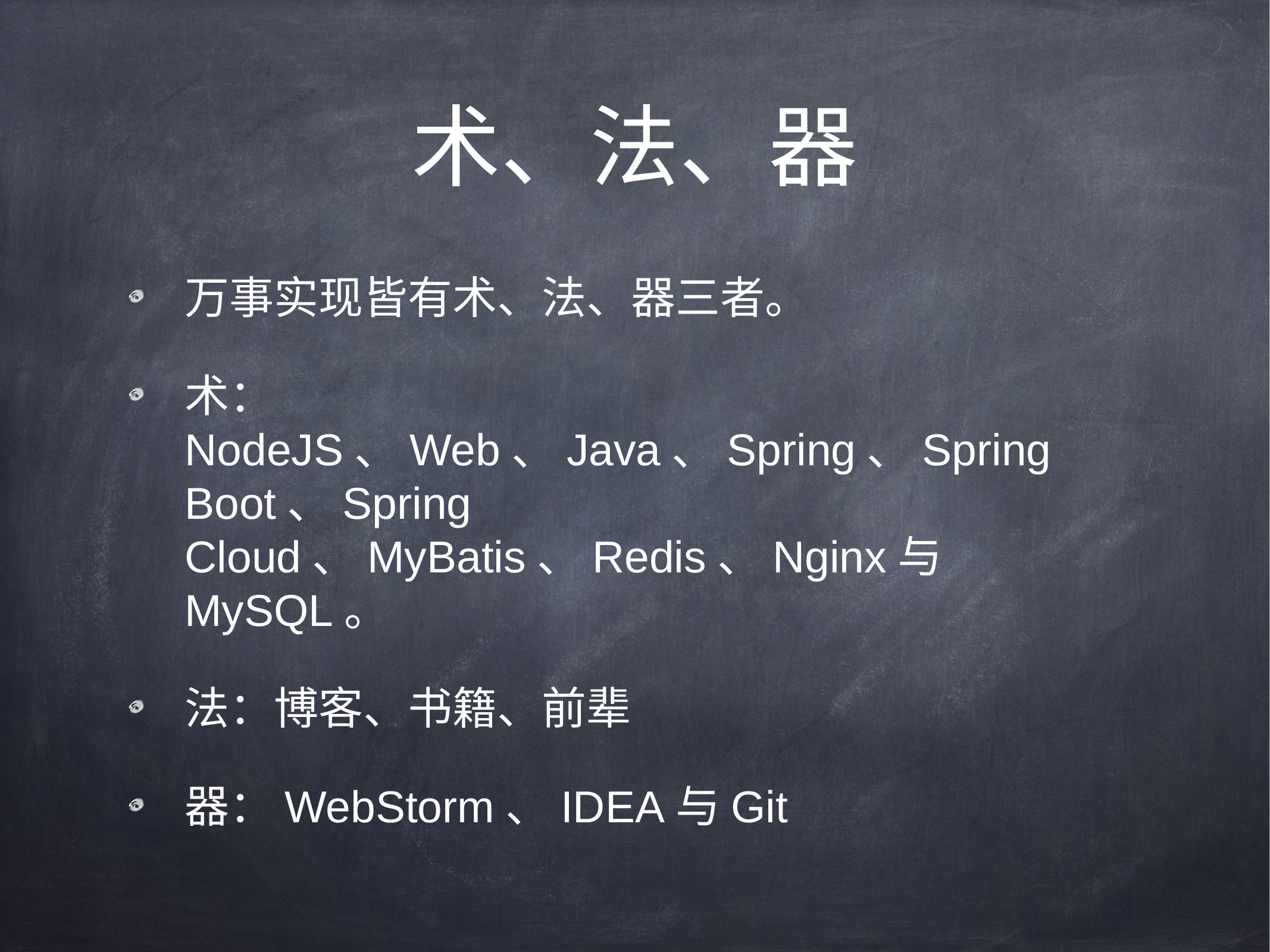

# 术、法、器
万事实现皆有术、法、器三者。
术：NodeJS、Web、Java、Spring、Spring Boot、Spring Cloud、MyBatis、Redis、Nginx与MySQL。
法：博客、书籍、前辈
器：WebStorm、IDEA与Git